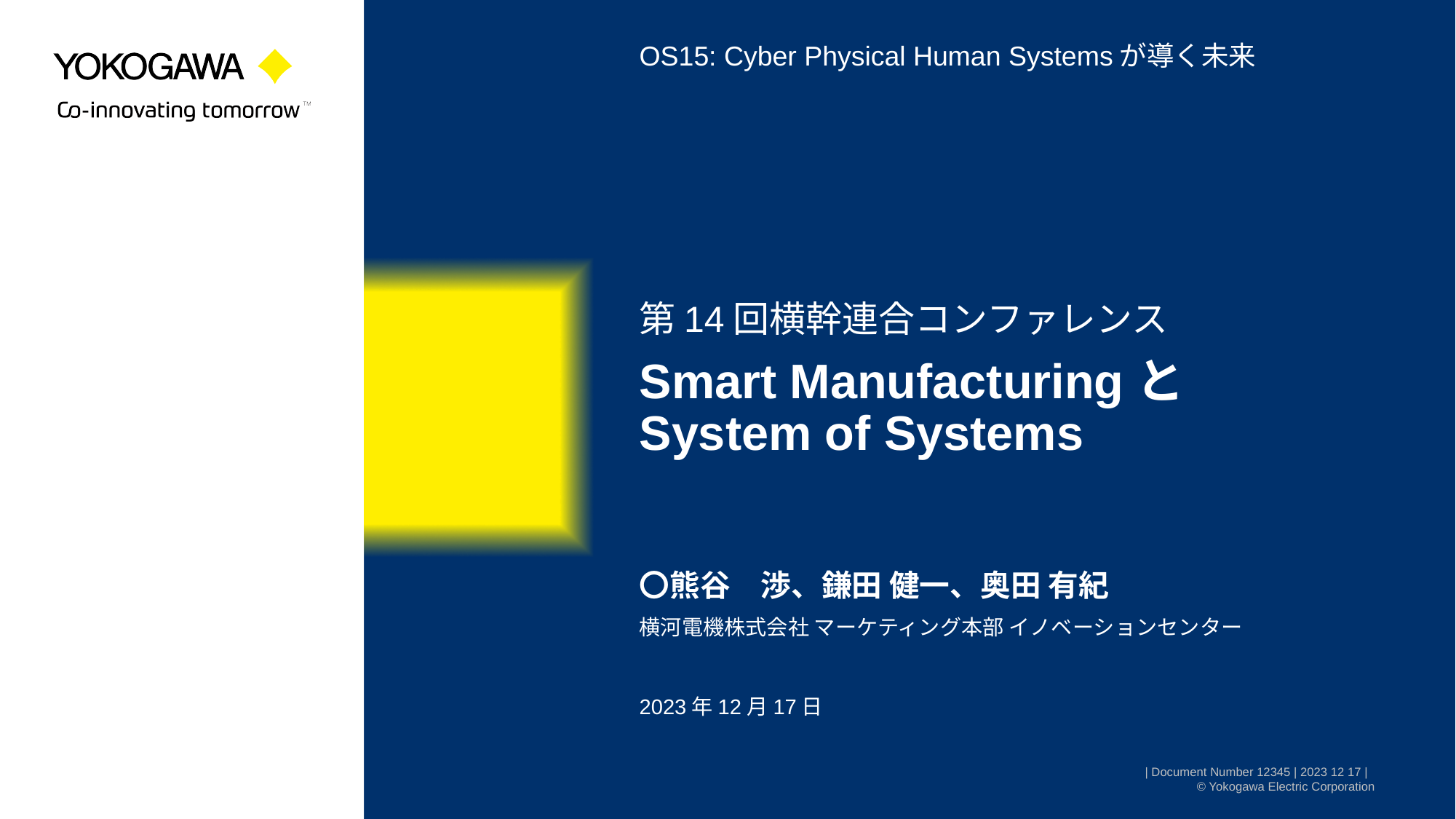

OS15: Cyber Physical Human Systemsが導く未来
第14回横幹連合コンファレンス
# Smart Manufacturingと System of Systems
〇熊谷　渉、鎌田 健一、奥田 有紀
横河電機株式会社 マーケティング本部 イノベーションセンター
2023年12月17日